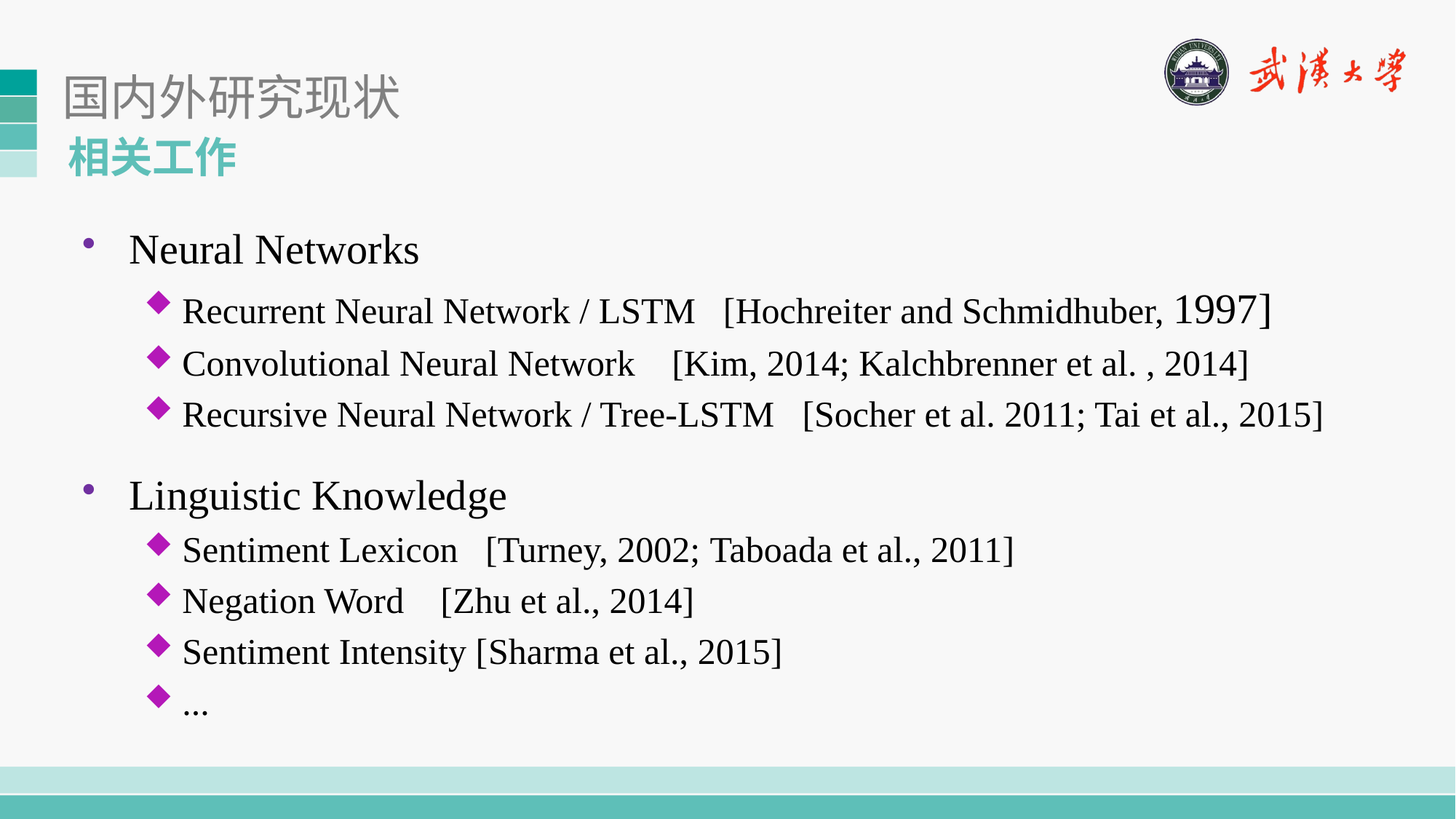

# 国内外研究现状
相关工作
Neural Networks
Recurrent Neural Network / LSTM   [Hochreiter and Schmidhuber, 1997]
Convolutional Neural Network    [Kim, 2014; Kalchbrenner et al. , 2014]
Recursive Neural Network / Tree-LSTM   [Socher et al. 2011; Tai et al., 2015]
Linguistic Knowledge
Sentiment Lexicon   [Turney, 2002; Taboada et al., 2011]
Negation Word    [Zhu et al., 2014]
Sentiment Intensity [Sharma et al., 2015]
...

12